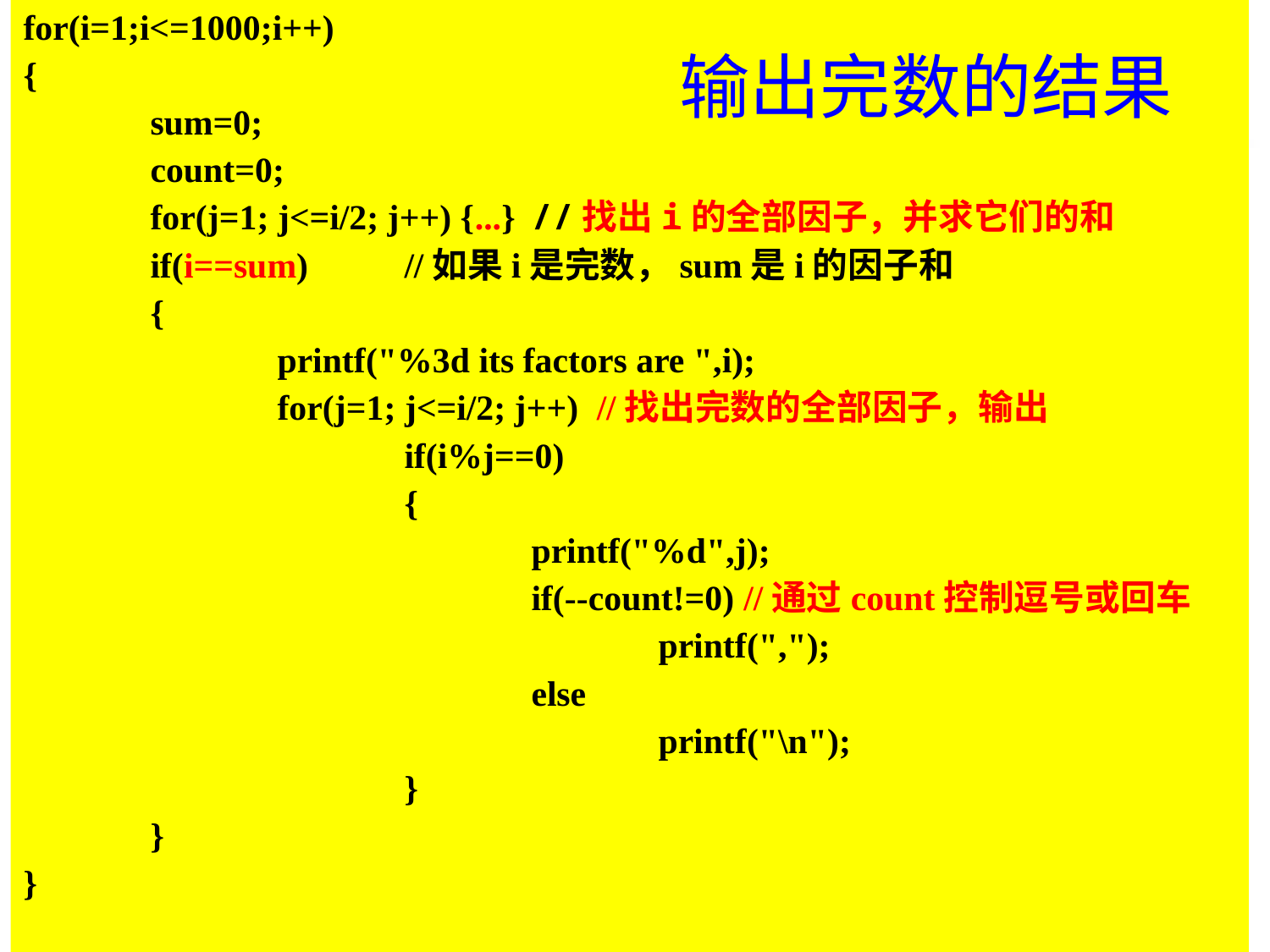

for(i=1;i<=1000;i++)
{
	sum=0;
	count=0;
	for(j=1; j<=i/2; j++) {...} 	//找出i的全部因子，并求它们的和
	if(i==sum) 	//如果i是完数，sum是i的因子和
	{
		printf("%3d its factors are ",i);
		for(j=1; j<=i/2; j++)  //找出完数的全部因子，输出
			if(i%j==0)
			{
				printf("%d",j);
				if(--count!=0) //通过count控制逗号或回车
					printf(",");
				else
					printf("\n");
			}
	}
}
输出完数的结果
2023/10/31
王化雨 whuayu000@163.com 13306442222
20/35